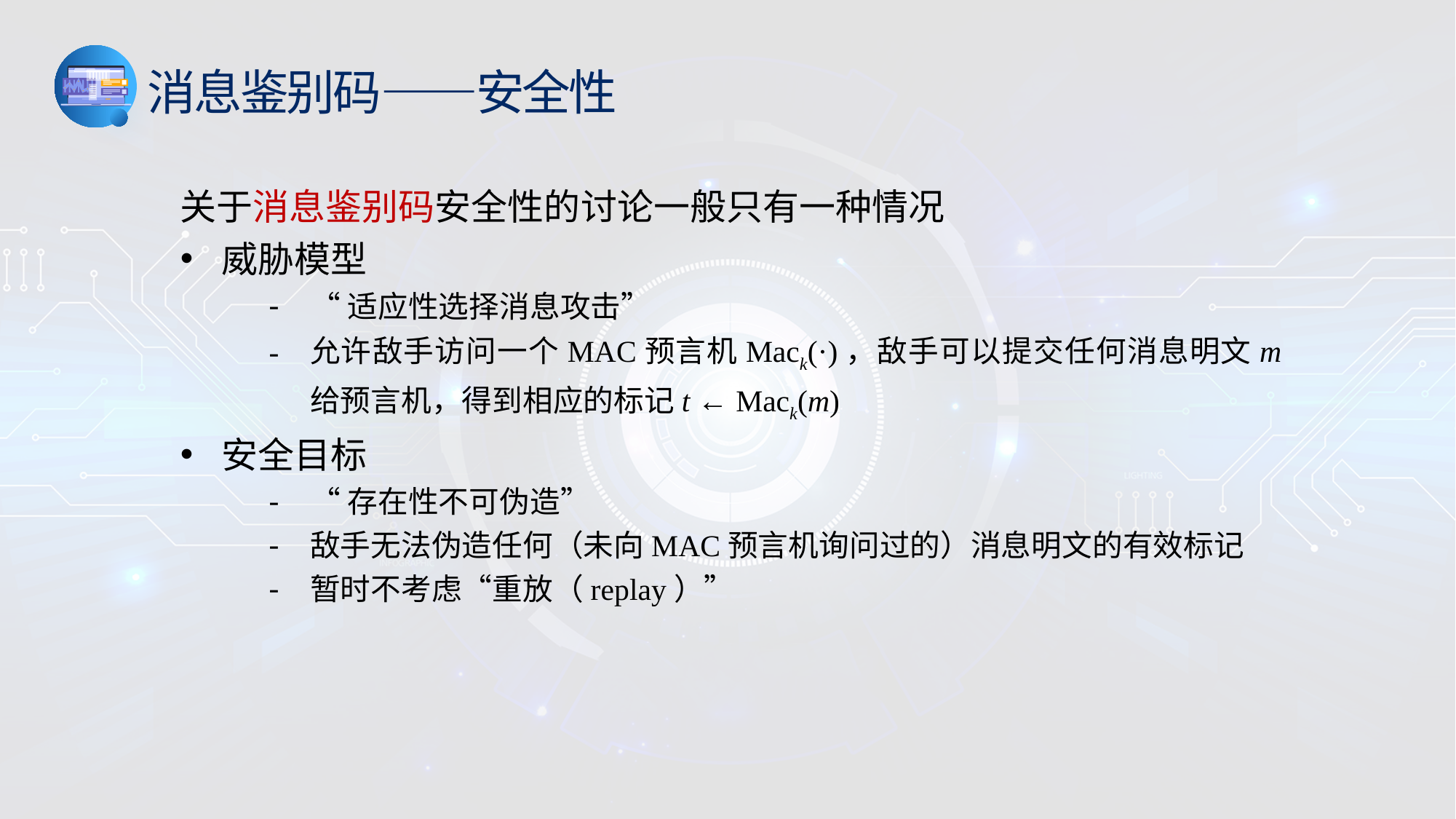

消息鉴别码——安全性

关于消息鉴别码安全性的讨论一般只有一种情况
威胁模型
“适应性选择消息攻击”
允许敌手访问一个MAC预言机Mack(·)，敌手可以提交任何消息明文m给预言机，得到相应的标记t ← Mack(m)
安全目标
“存在性不可伪造”
敌手无法伪造任何（未向MAC预言机询问过的）消息明文的有效标记
暂时不考虑“重放（replay）”